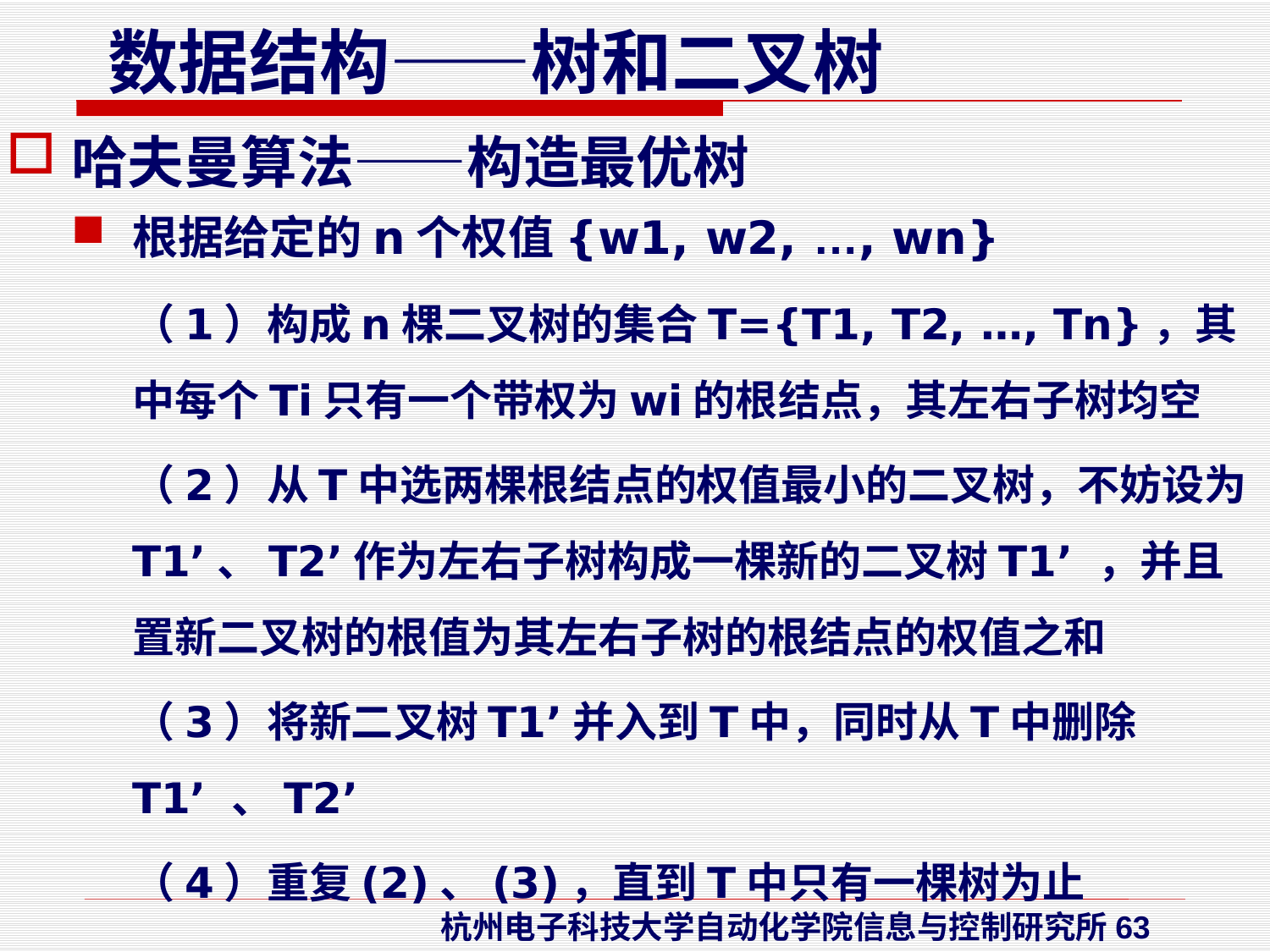

哈夫曼算法——构造最优树
根据给定的n个权值{w1, w2, …, wn}
（1）构成n棵二叉树的集合T={T1, T2, …, Tn}，其中每个Ti只有一个带权为wi的根结点，其左右子树均空
（2）从T中选两棵根结点的权值最小的二叉树，不妨设为T1’、T2’作为左右子树构成一棵新的二叉树T1’ ，并且置新二叉树的根值为其左右子树的根结点的权值之和
（3）将新二叉树T1’并入到T中，同时从T中删除T1’ 、T2’
（4）重复(2)、(3)，直到T中只有一棵树为止